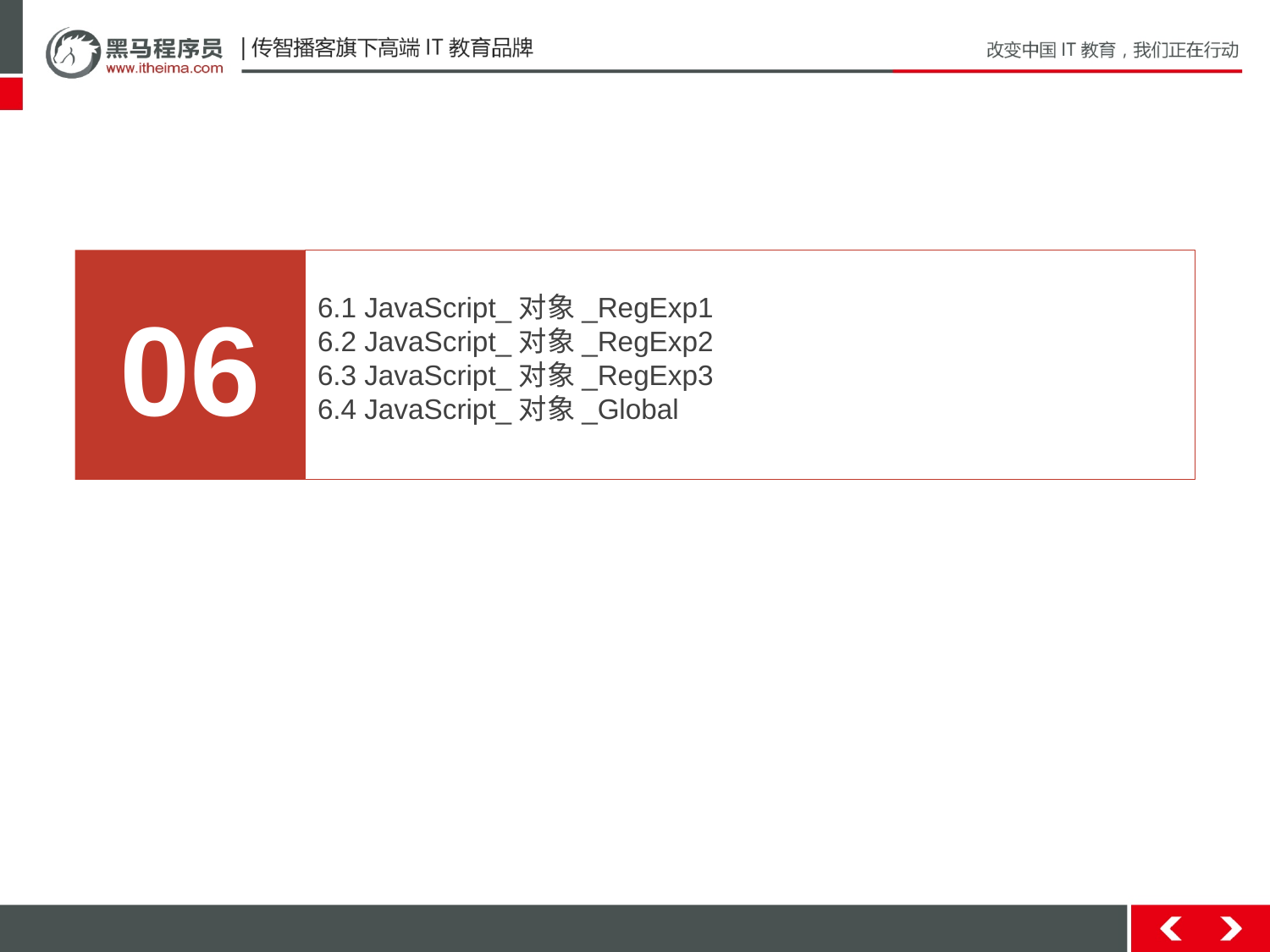

06

6.1 JavaScript_对象_RegExp1
6.2 JavaScript_对象_RegExp2
6.3 JavaScript_对象_RegExp3
6.4 JavaScript_对象_Global